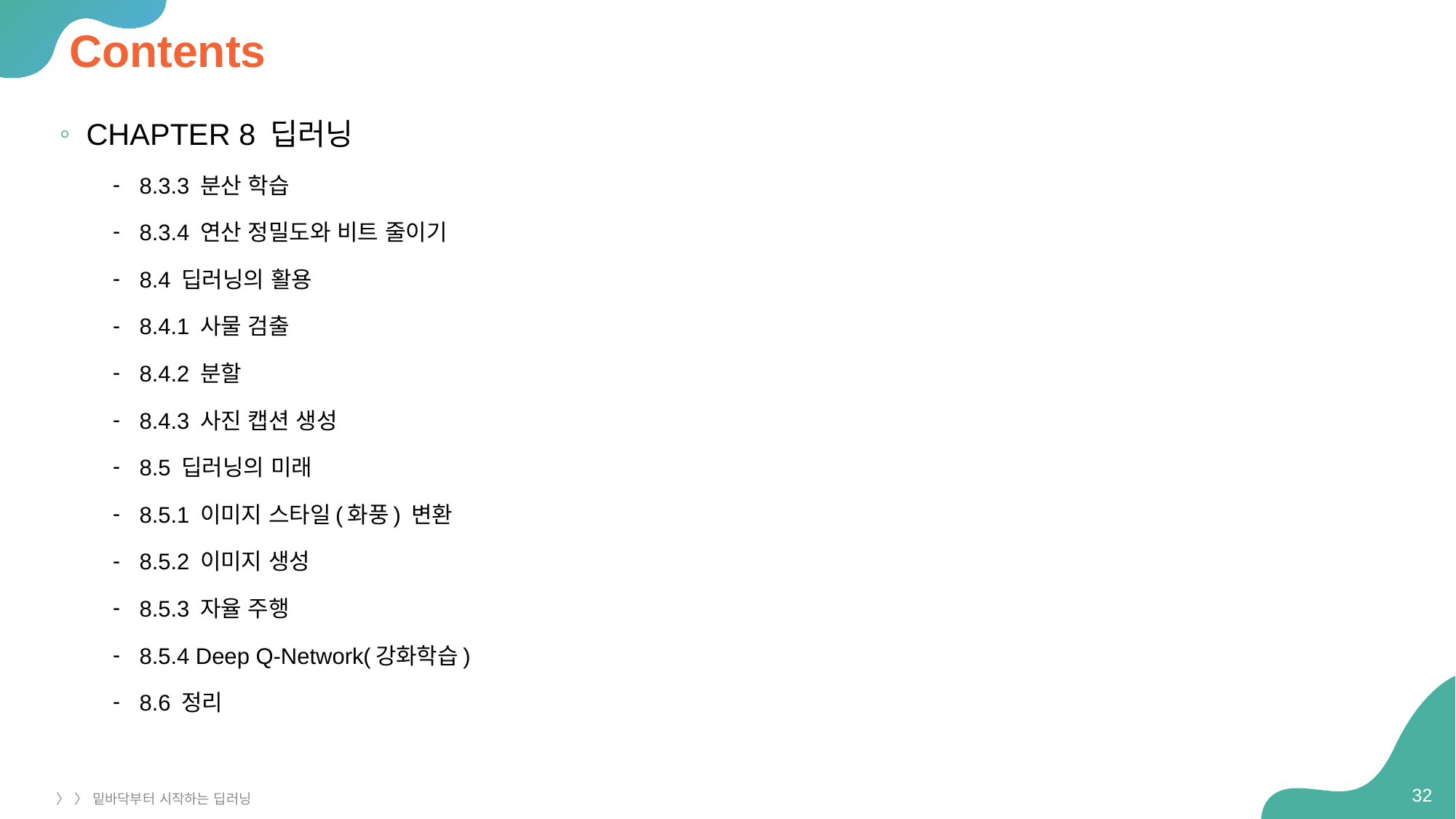

# Contents
CHAPTER 8 딥러닝
8.3.3 분산 학습
8.3.4 연산 정밀도와 비트 줄이기
8.4 딥러닝의 활용
8.4.1 사물 검출
8.4.2 분할
8.4.3 사진 캡션 생성
8.5 딥러닝의 미래
8.5.1 이미지 스타일(화풍) 변환
8.5.2 이미지 생성
8.5.3 자율 주행
8.5.4 Deep Q-Network(강화학습)
8.6 정리

32
〉 〉 밑바닥부터 시작하는 딥러닝